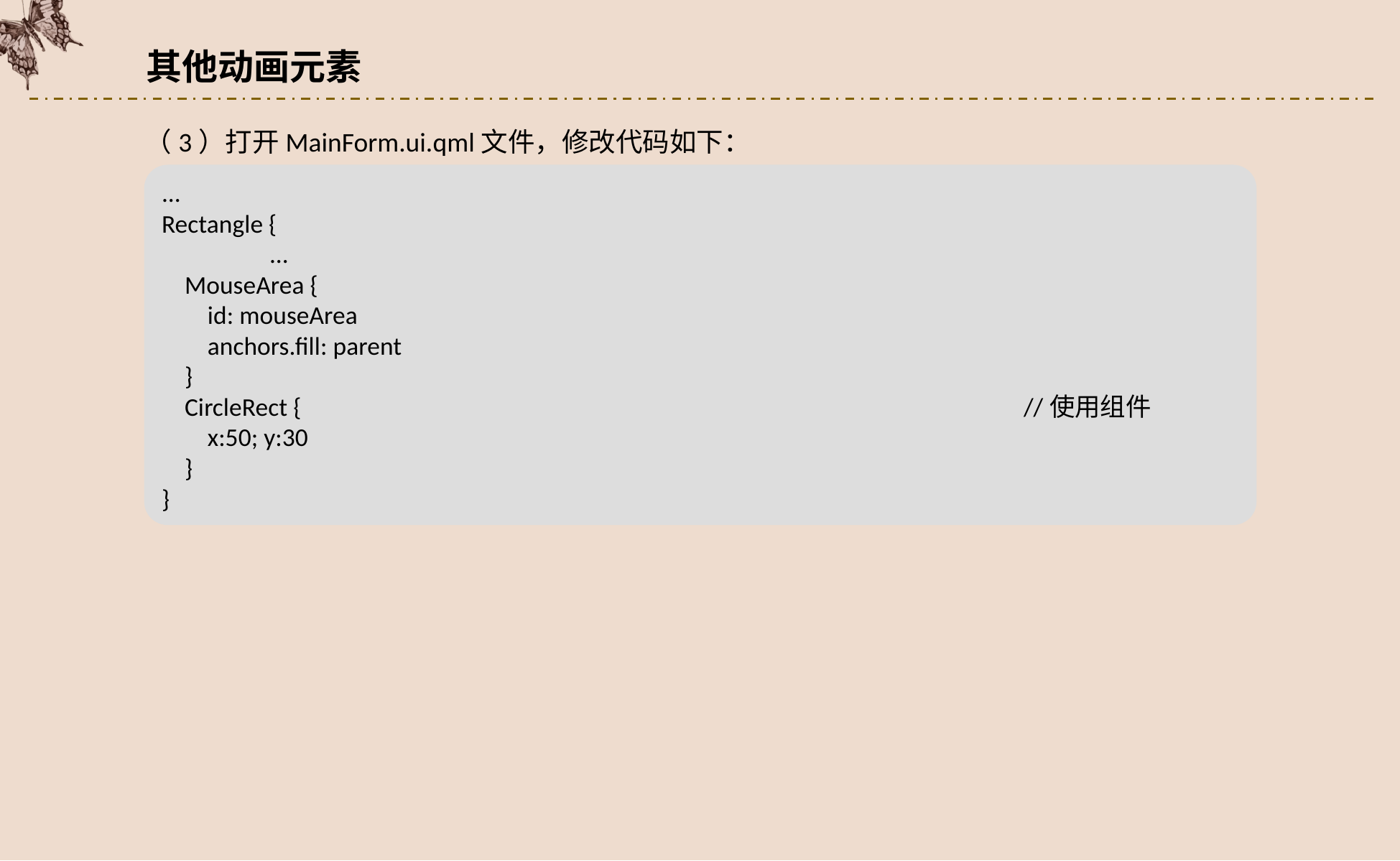

其他动画元素
（3）打开MainForm.ui.qml文件，修改代码如下：
...
Rectangle {
	...
    MouseArea {
        id: mouseArea
        anchors.fill: parent
    }
    CircleRect {							//使用组件
        x:50; y:30
    }
}